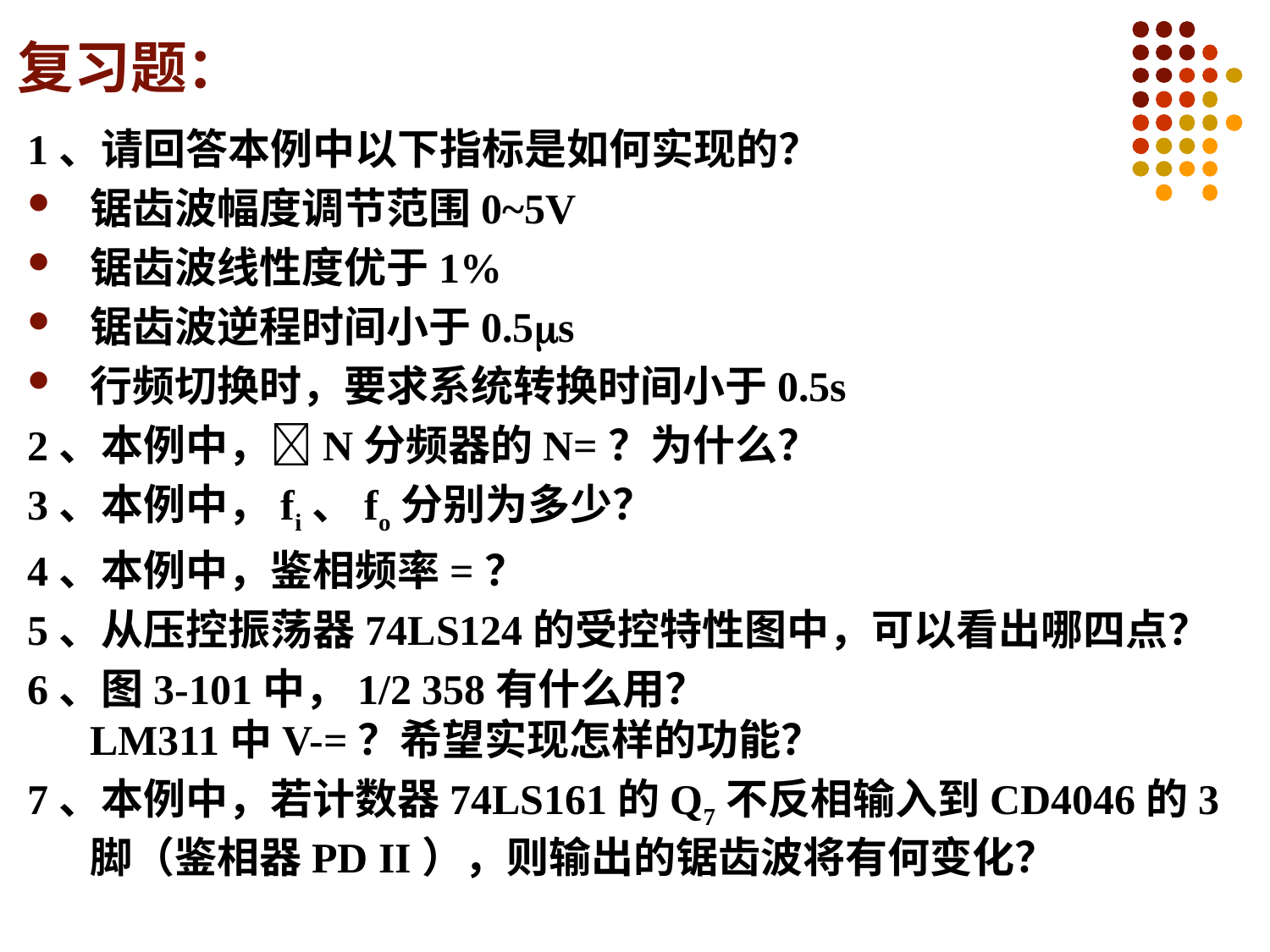

# 复习题：
1、请回答本例中以下指标是如何实现的？
锯齿波幅度调节范围0~5V
锯齿波线性度优于1%
锯齿波逆程时间小于0.5μs
行频切换时，要求系统转换时间小于0.5s
2、本例中，÷N分频器的N=？为什么？
3、本例中，fi、fo分别为多少？
4、本例中，鉴相频率=？
5、从压控振荡器74LS124的受控特性图中，可以看出哪四点？
6、图3-101中，1/2 358有什么用？
LM311中V-=？希望实现怎样的功能？
7、本例中，若计数器74LS161的Q7不反相输入到CD4046的3脚（鉴相器PD II），则输出的锯齿波将有何变化？